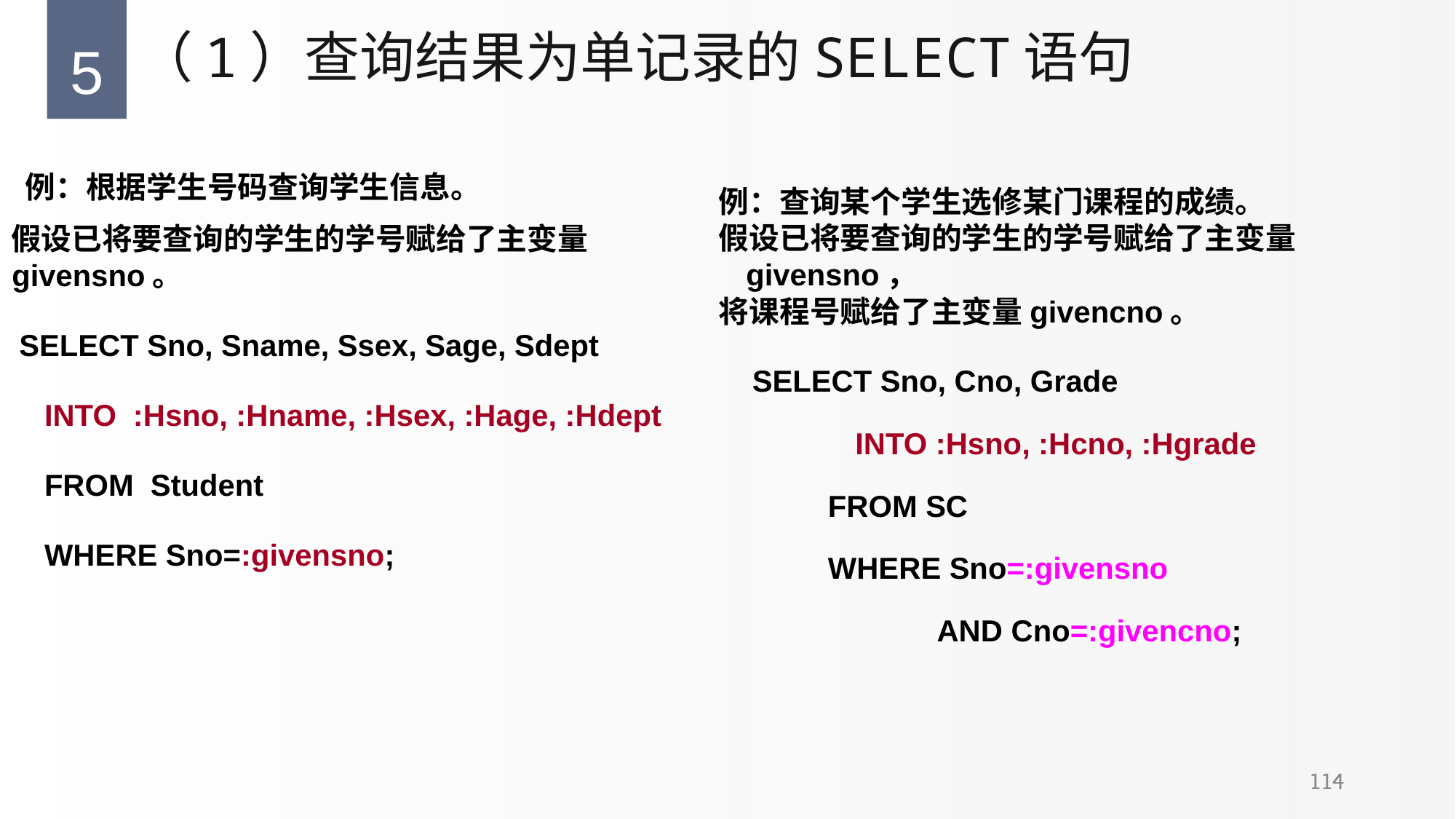

# （1）查询结果为单记录的SELECT语句
例：查询某个学生选修某门课程的成绩。
假设已将要查询的学生的学号赋给了主变量givensno，
将课程号赋给了主变量givencno。
    SELECT Sno, Cno, Grade
	INTO :Hsno, :Hcno, :Hgrade
FROM SC
WHERE Sno=:givensno
             AND Cno=:givencno;
 例：根据学生号码查询学生信息。
假设已将要查询的学生的学号赋给了主变量givensno。
 SELECT Sno, Sname, Ssex, Sage, Sdept
    INTO  :Hsno, :Hname, :Hsex, :Hage, :Hdept
    FROM  Student
    WHERE Sno=:givensno;
114